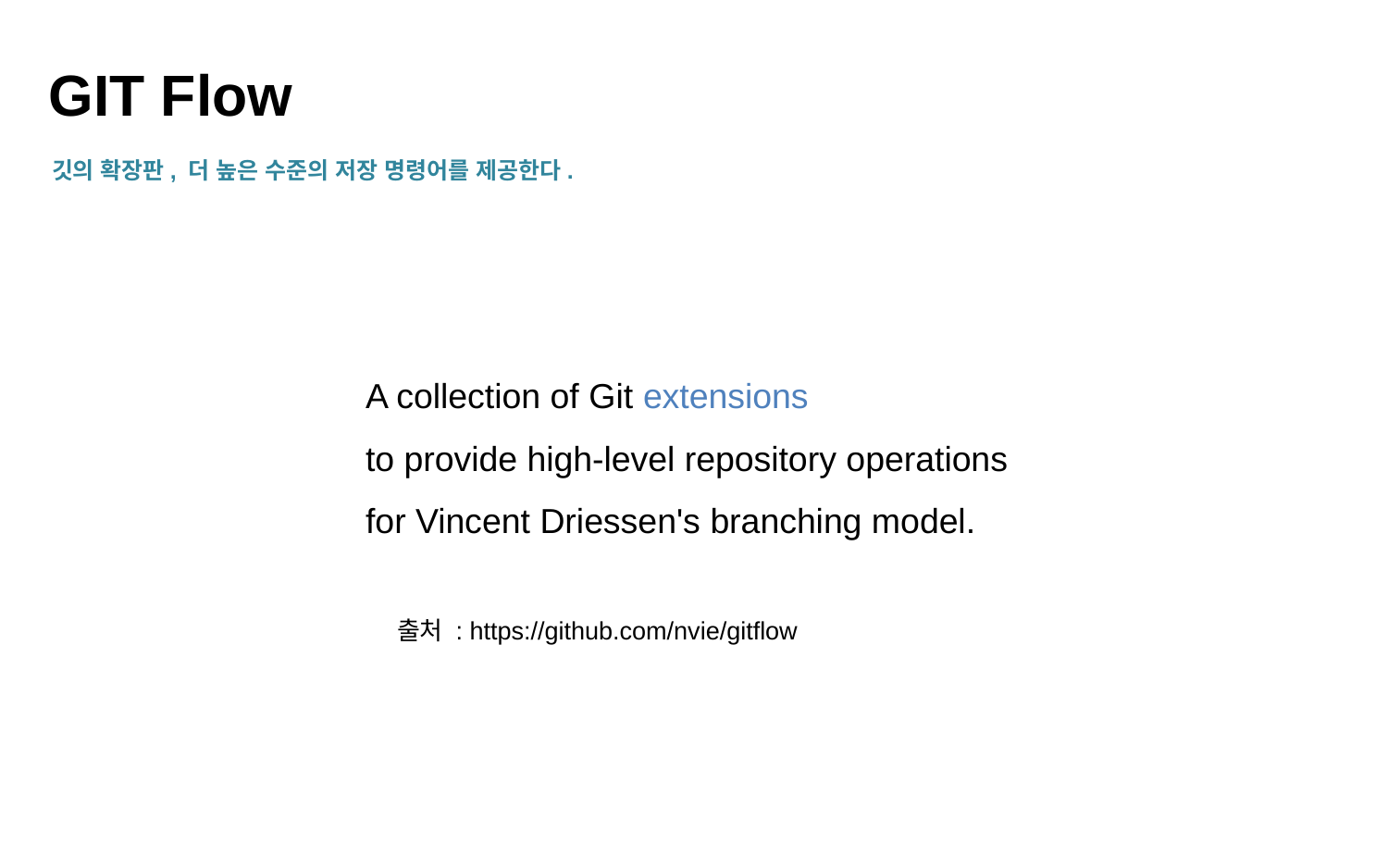

GIT Flow
깃의 확장판, 더 높은 수준의 저장 명령어를 제공한다.
A collection of Git extensions
to provide high-level repository operations
for Vincent Driessen's branching model.
출처 : https://github.com/nvie/gitflow